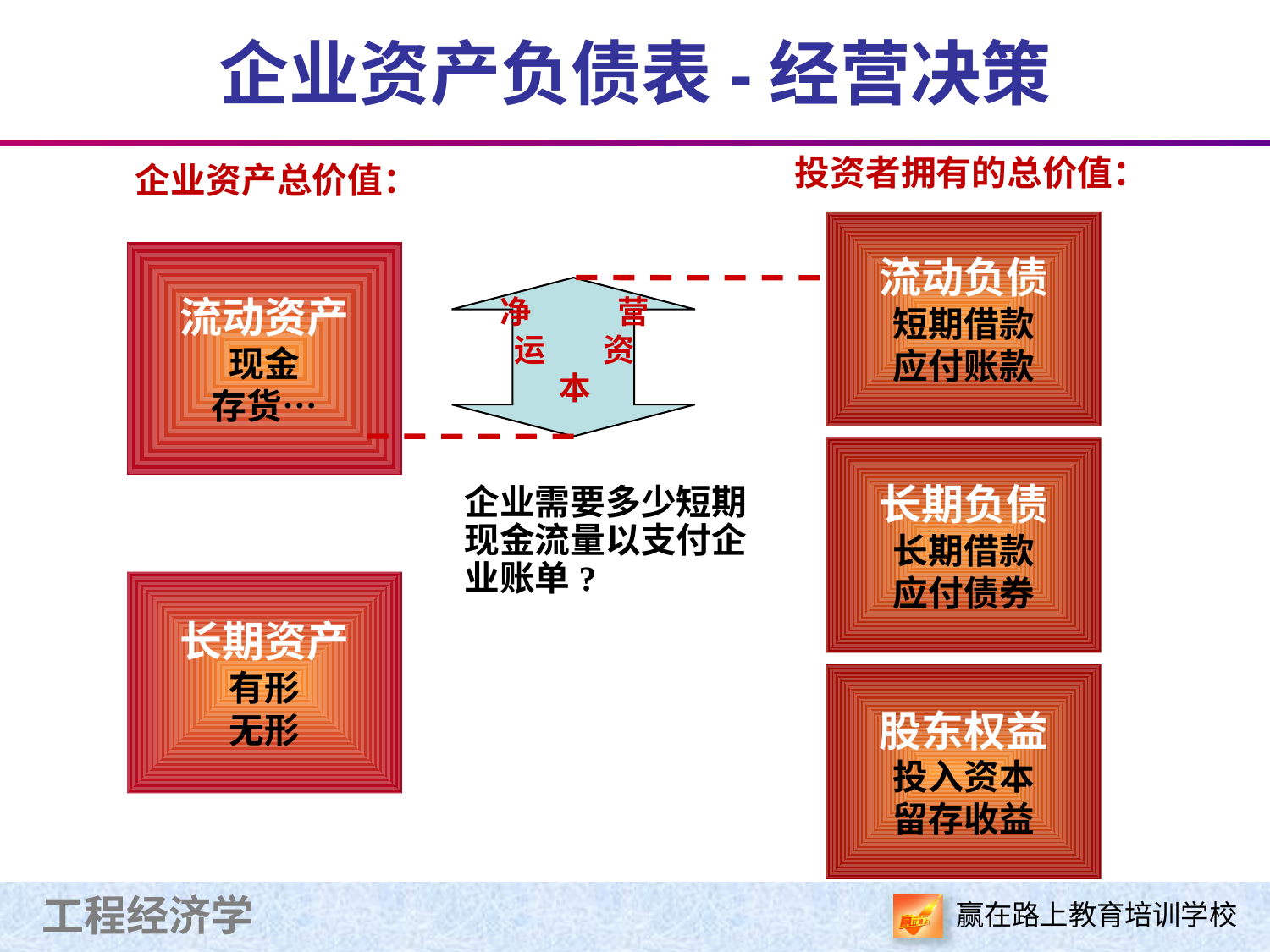

# 企业资产负债表-经营决策
投资者拥有的总价值：
企业资产总价值：

流动资产
现金
存货…

长期资产
有形
无形
流动负债
短期借款
应付账款

企业需要多少短期现金流量以支付企业账单?

净            营运        资本
长期负债
长期借款
应付债券

股东权益
投入资本
留存收益